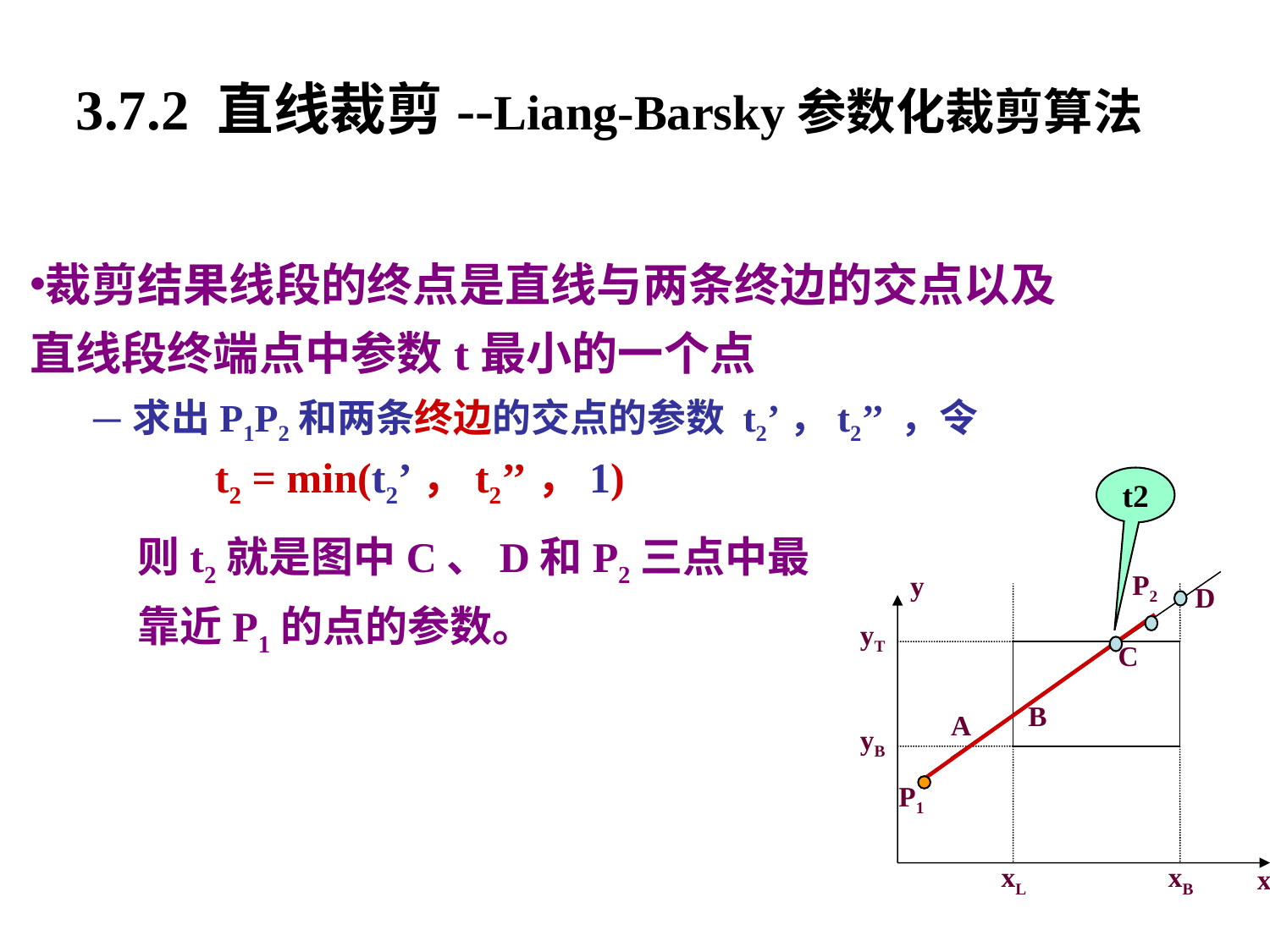

3.7.2 直线裁剪--Liang-Barsky参数化裁剪算法
裁剪结果线段的终点是直线与两条终边的交点以及直线段终端点中参数t最小的一个点
求出P1P2和两条终边的交点的参数 t2’，t2’’ ，令
t2 = min(t2’，t2’’，1)
t2
则t2就是图中C、D和P2三点中最靠近P1的点的参数。
P2
y

D

yT
C

B
A
yB

P1
xL
xB

x